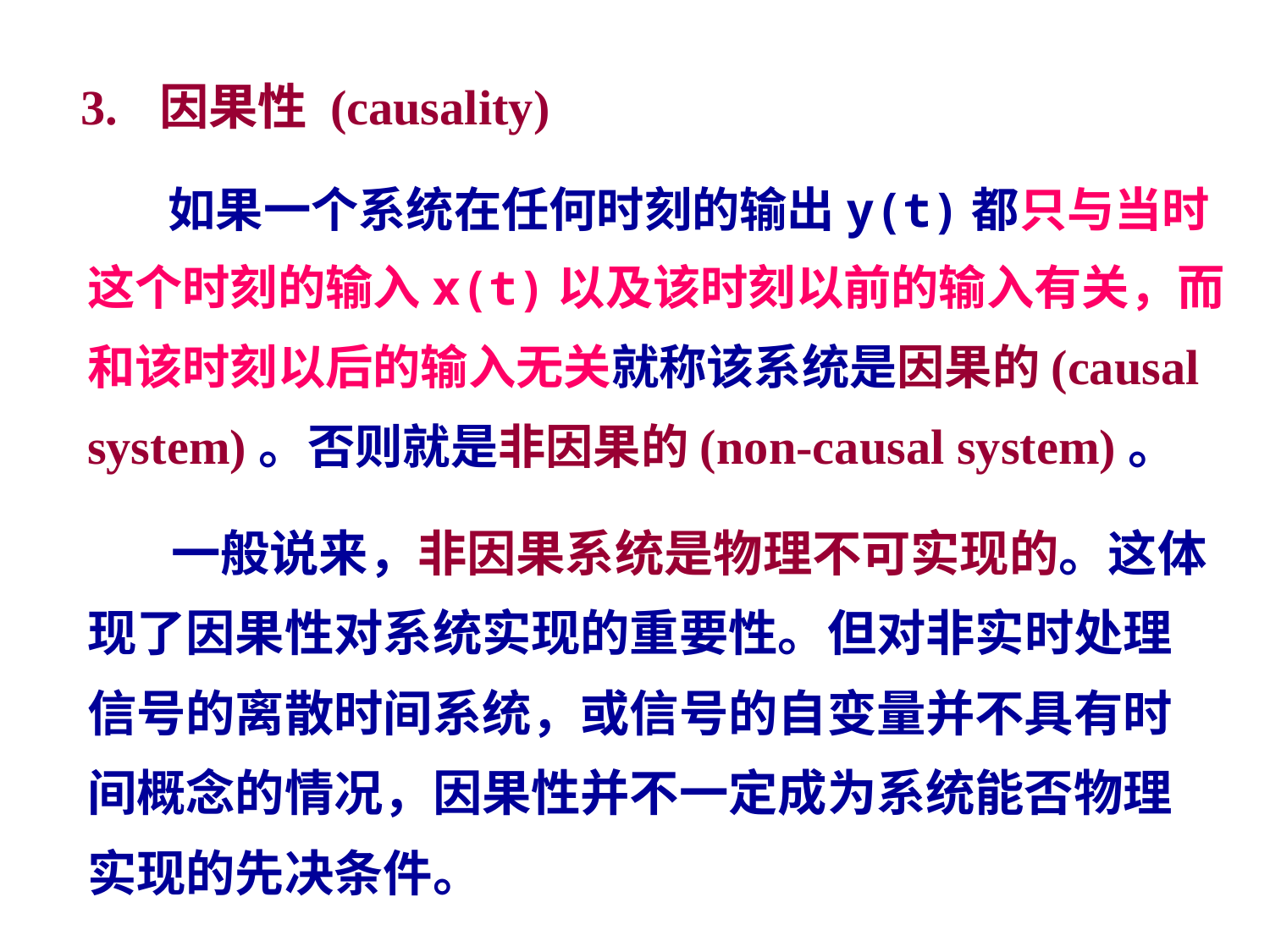

3. 因果性 (causality)
  　如果一个系统在任何时刻的输出y(t)都只与当时这个时刻的输入x(t)以及该时刻以前的输入有关，而和该时刻以后的输入无关就称该系统是因果的(causal system)。否则就是非因果的(non-causal system)。
  　一般说来，非因果系统是物理不可实现的。这体现了因果性对系统实现的重要性。但对非实时处理信号的离散时间系统，或信号的自变量并不具有时间概念的情况，因果性并不一定成为系统能否物理实现的先决条件。
77